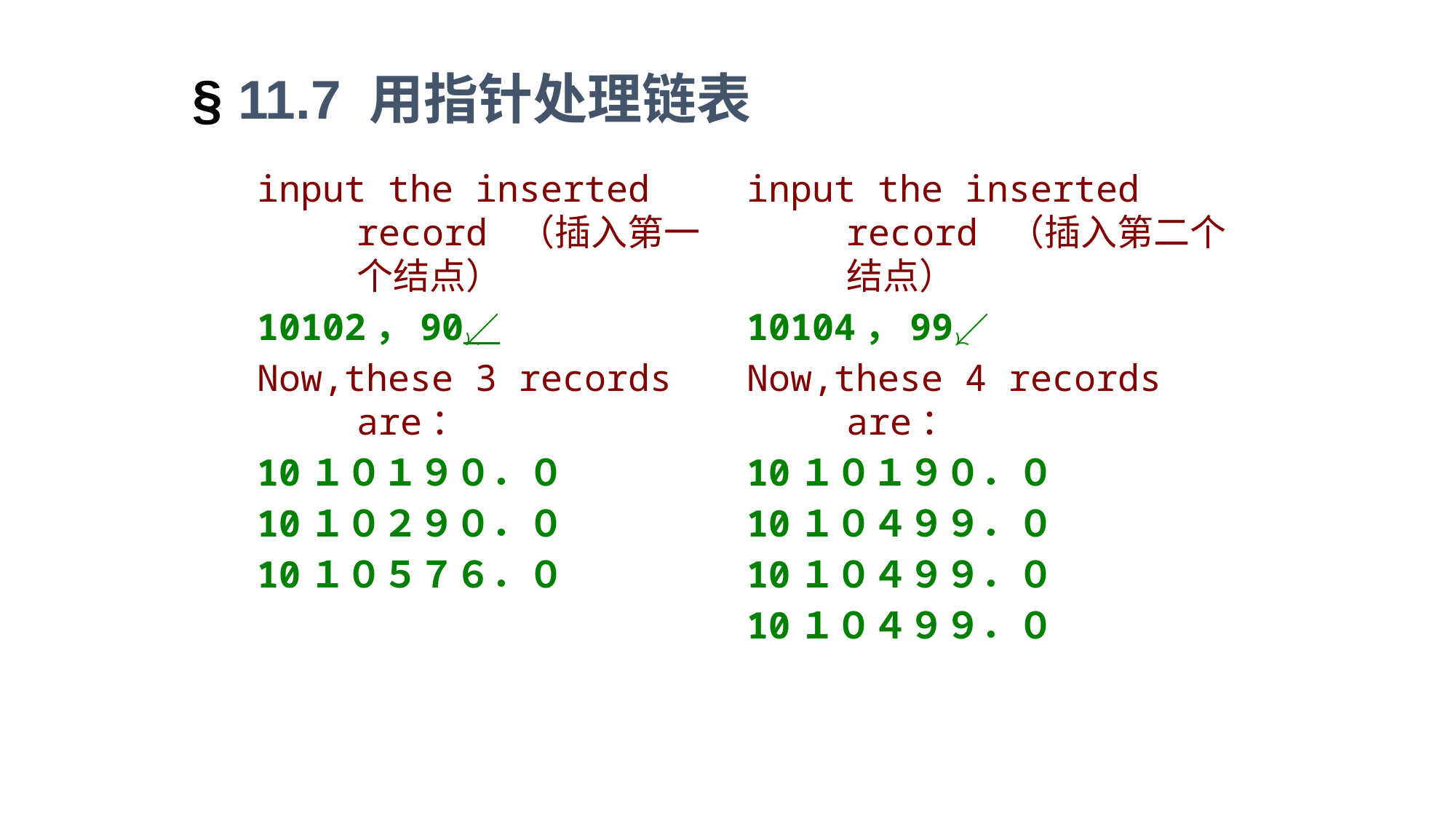

§ 11.7 用指针处理链表
input the inserted record （插入第一个结点）
10102，90↙
Now,these 3 records are：
10１０１９０．０
10１０２９０．０
10１０５７６．０
input the inserted record （插入第二个结点）
10104，99↙
Now,these 4 records are：
10１０１９０．０
10１０４９９．０
10１０４９９．０
10１０４９９．０